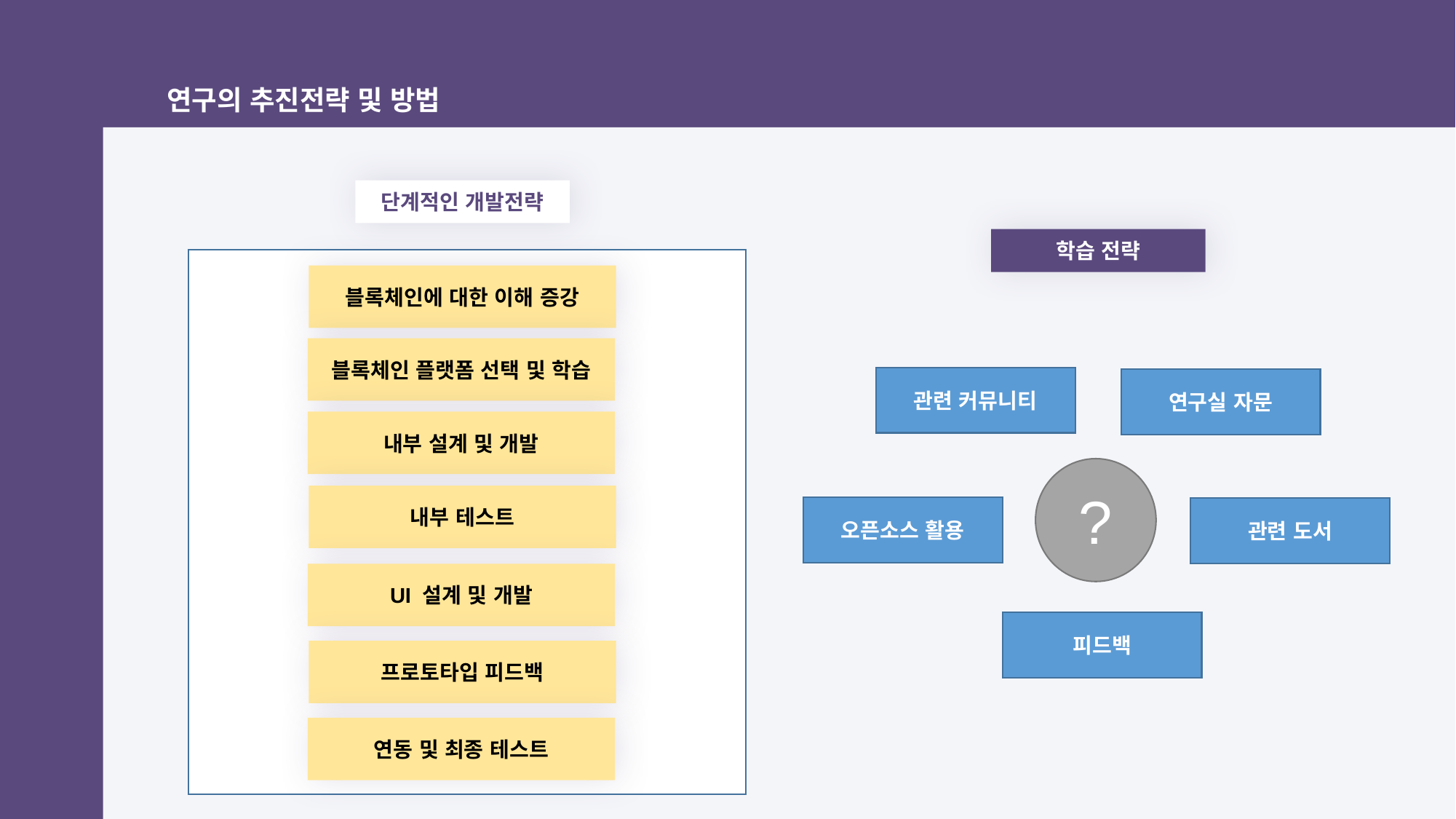

연구의 추진전략 및 방법
단계적인 개발전략
학습 전략

블록체인에 대한 이해 증강
블록체인 플랫폼 선택 및 학습
관련 커뮤니티
연구실 자문
내부 설계 및 개발
?
내부 테스트
오픈소스 활용
관련 도서
UI 설계 및 개발
피드백
프로토타입 피드백
연동 및 최종 테스트